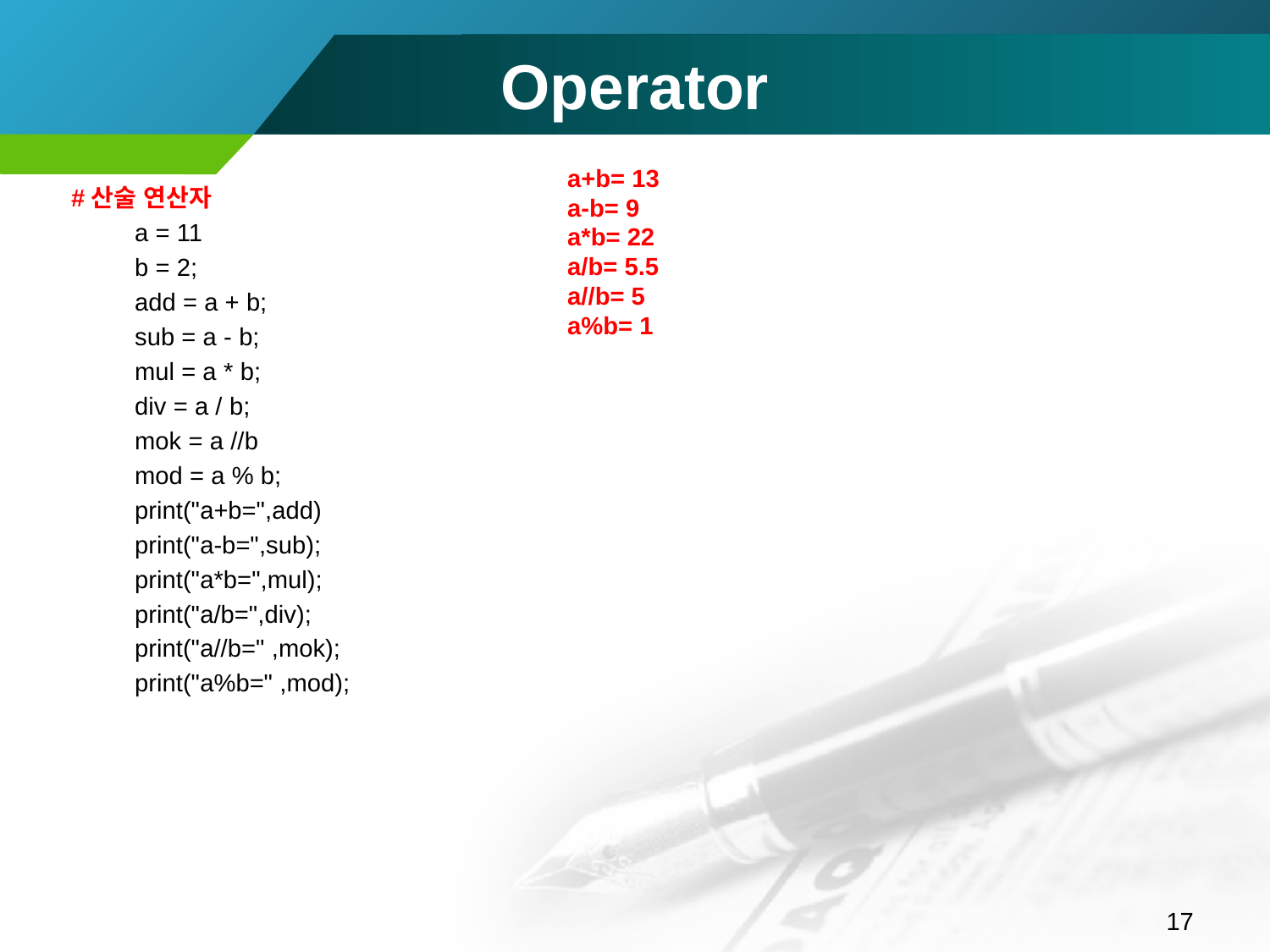

# Operator
a+b= 13
a-b= 9
a*b= 22
a/b= 5.5
a//b= 5
a%b= 1
#산술 연산자
a = 11
b = 2;
add = a + b;
sub = a - b;
mul = a * b;
div = a / b;
mok = a //b
mod = a % b;
print("a+b=",add)
print("a-b=",sub);
print("a*b=",mul);
print("a/b=",div);
print("a//b=" ,mok);
print("a%b=" ,mod);
17